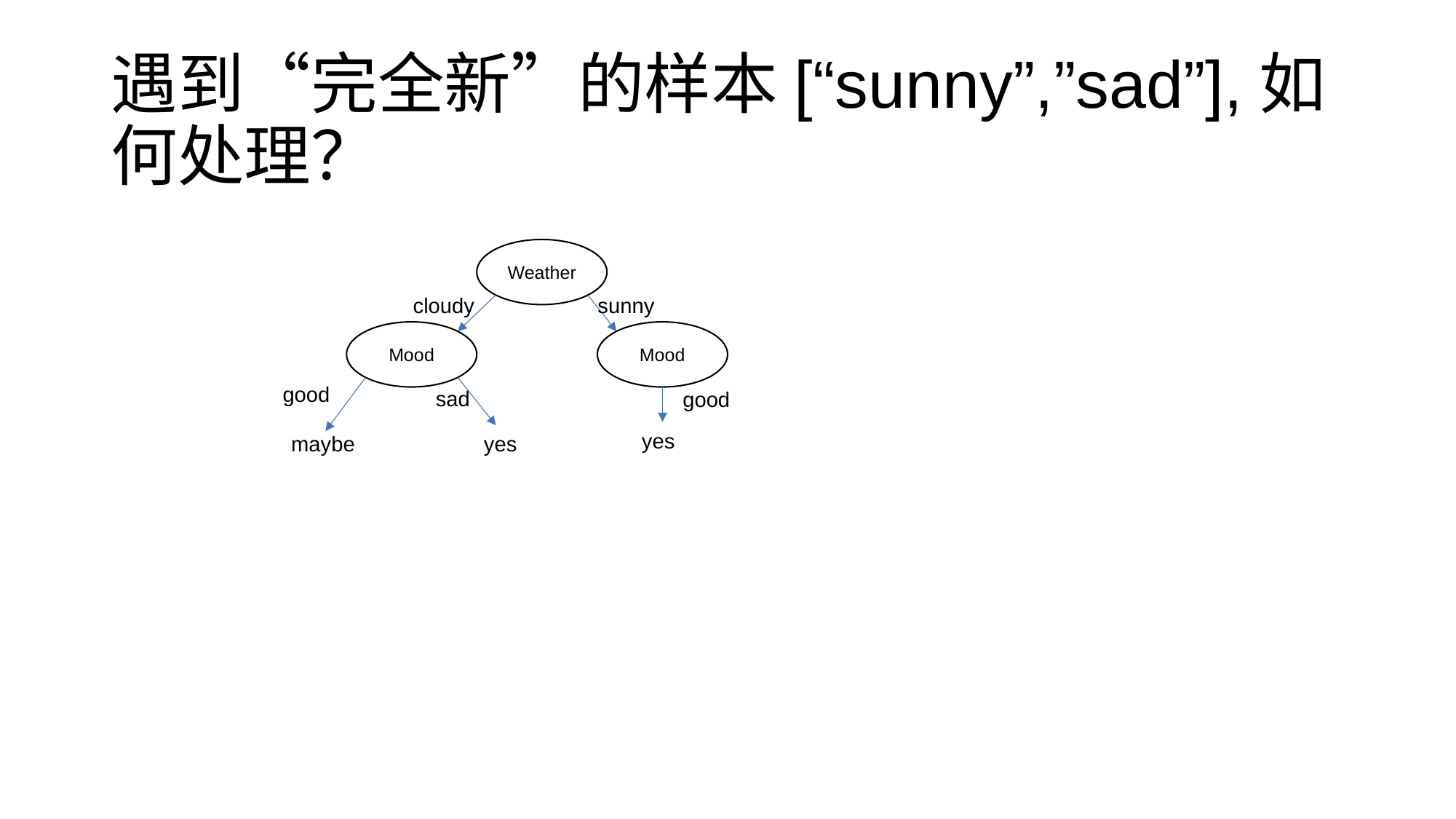

# 遇到“完全新”的样本[“sunny”,”sad”],如何处理？
Weather
cloudy
sunny
Mood
Mood
good
sad
good
yes
maybe
yes